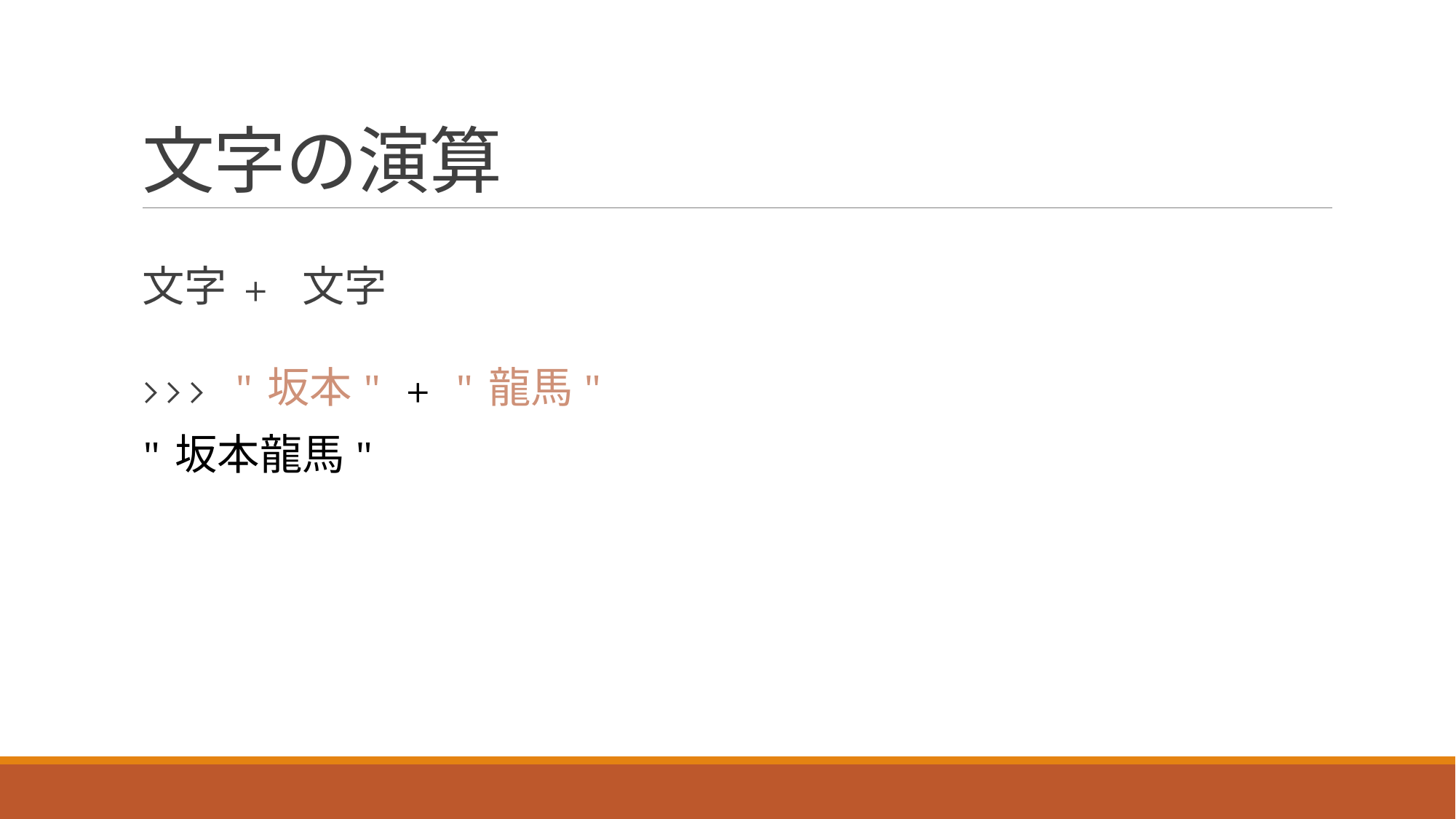

# 文字の演算

文字 + 文字

>>> "坂本" + "龍馬"
"坂本龍馬"